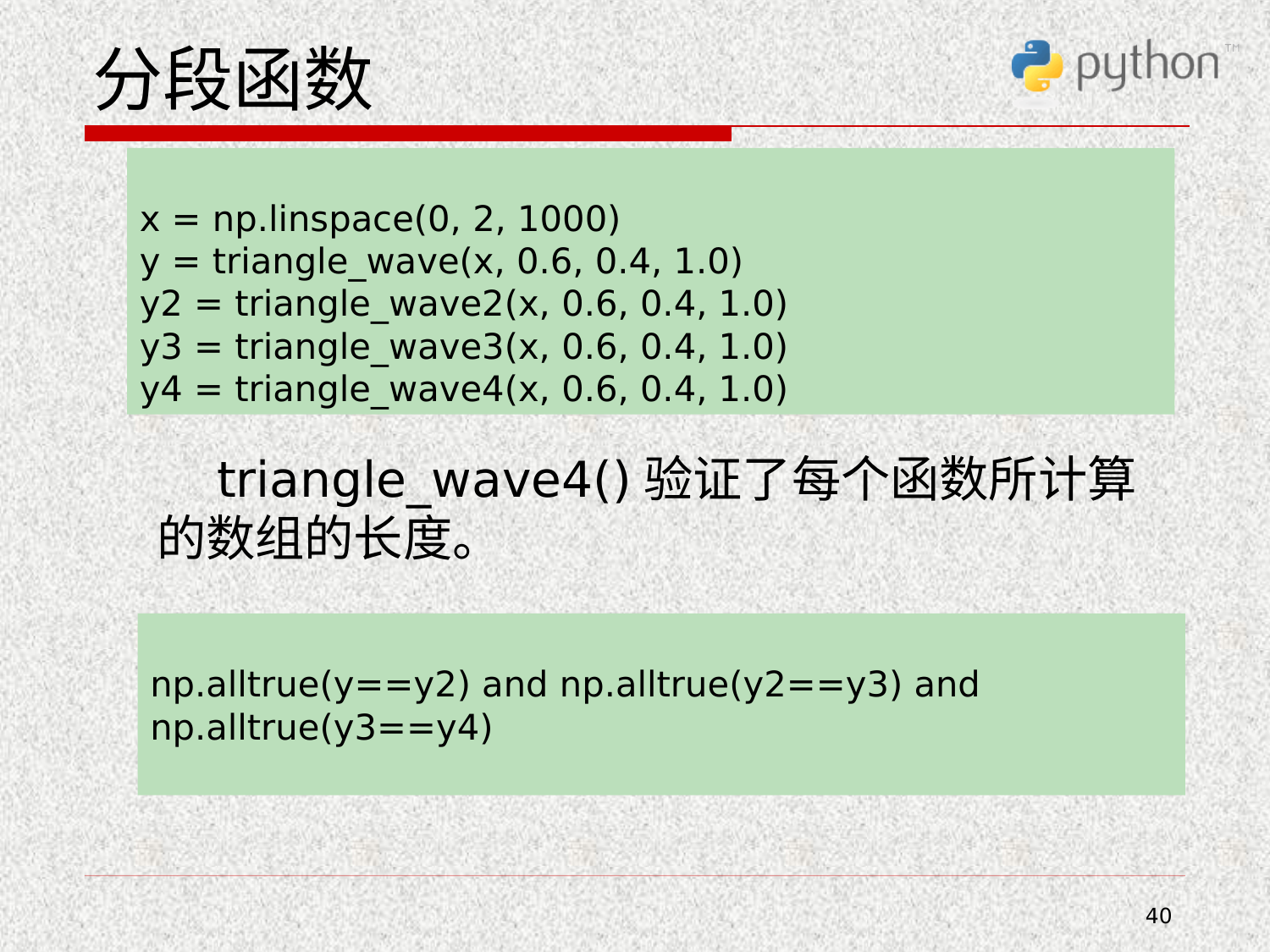

# 分段函数

        triangle_wave4()验证了每个函数所计算的数组的长度。

x = np.linspace(0, 2, 1000)
y = triangle_wave(x, 0.6, 0.4, 1.0)
y2 = triangle_wave2(x, 0.6, 0.4, 1.0)
y3 = triangle_wave3(x, 0.6, 0.4, 1.0)
y4 = triangle_wave4(x, 0.6, 0.4, 1.0)

np.alltrue(y==y2) and np.alltrue(y2==y3) and np.alltrue(y3==y4)

40